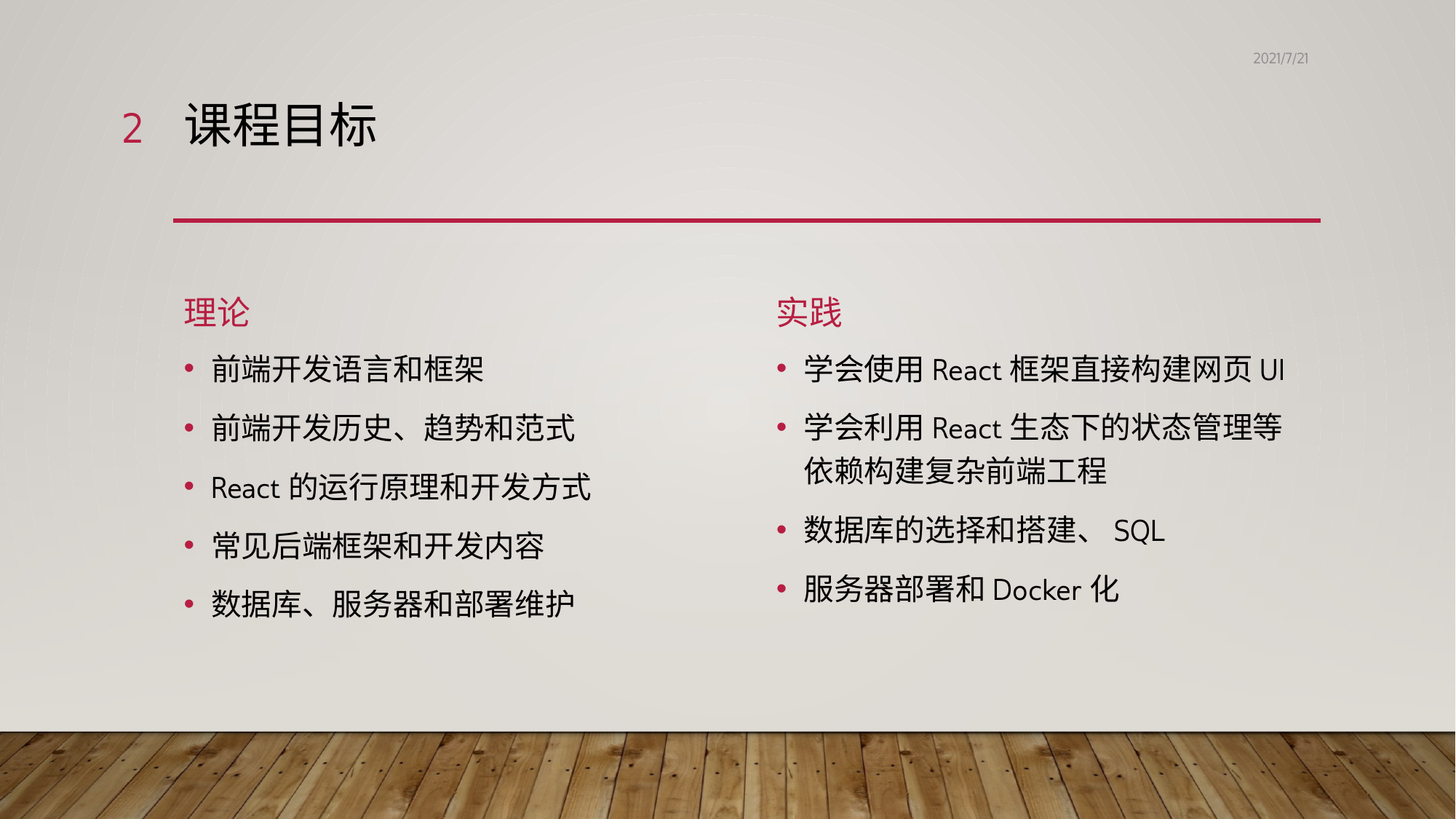

2021/7/21
2
# 课程目标
理论
实践
学会使用React框架直接构建网页UI
学会利用React生态下的状态管理等依赖构建复杂前端工程
数据库的选择和搭建、SQL
服务器部署和Docker化
前端开发语言和框架
前端开发历史、趋势和范式
React的运行原理和开发方式
常见后端框架和开发内容
数据库、服务器和部署维护